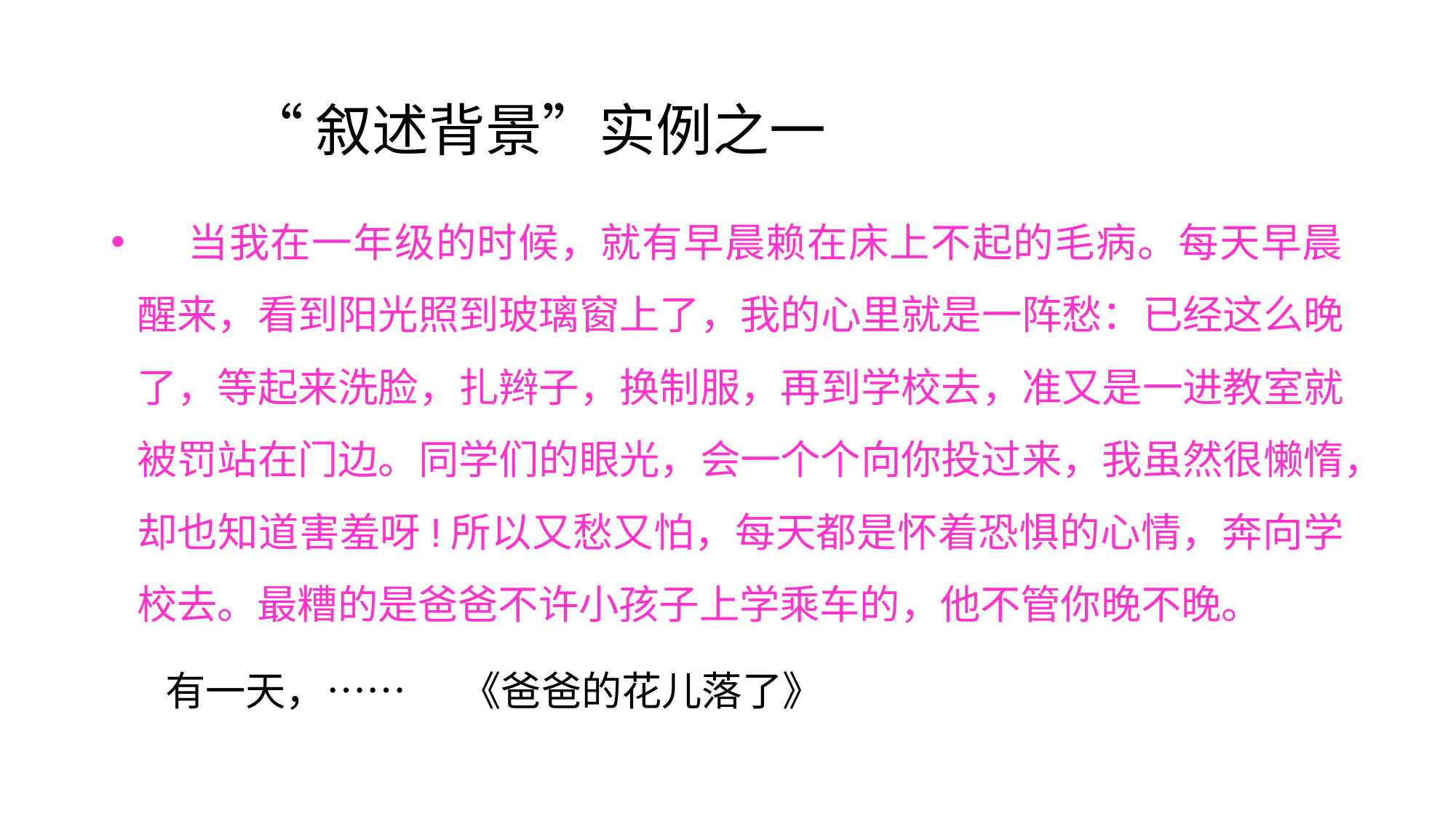

# “叙述背景”实例之一
    当我在一年级的时候，就有早晨赖在床上不起的毛病。每天早晨醒来，看到阳光照到玻璃窗上了，我的心里就是一阵愁：已经这么晚了，等起来洗脸，扎辫子，换制服，再到学校去，准又是一进教室就被罚站在门边。同学们的眼光，会一个个向你投过来，我虽然很懒惰，却也知道害羞呀!所以又愁又怕，每天都是怀着恐惧的心情，奔向学校去。最糟的是爸爸不许小孩子上学乘车的，他不管你晚不晚。
     有一天，……      《爸爸的花儿落了》